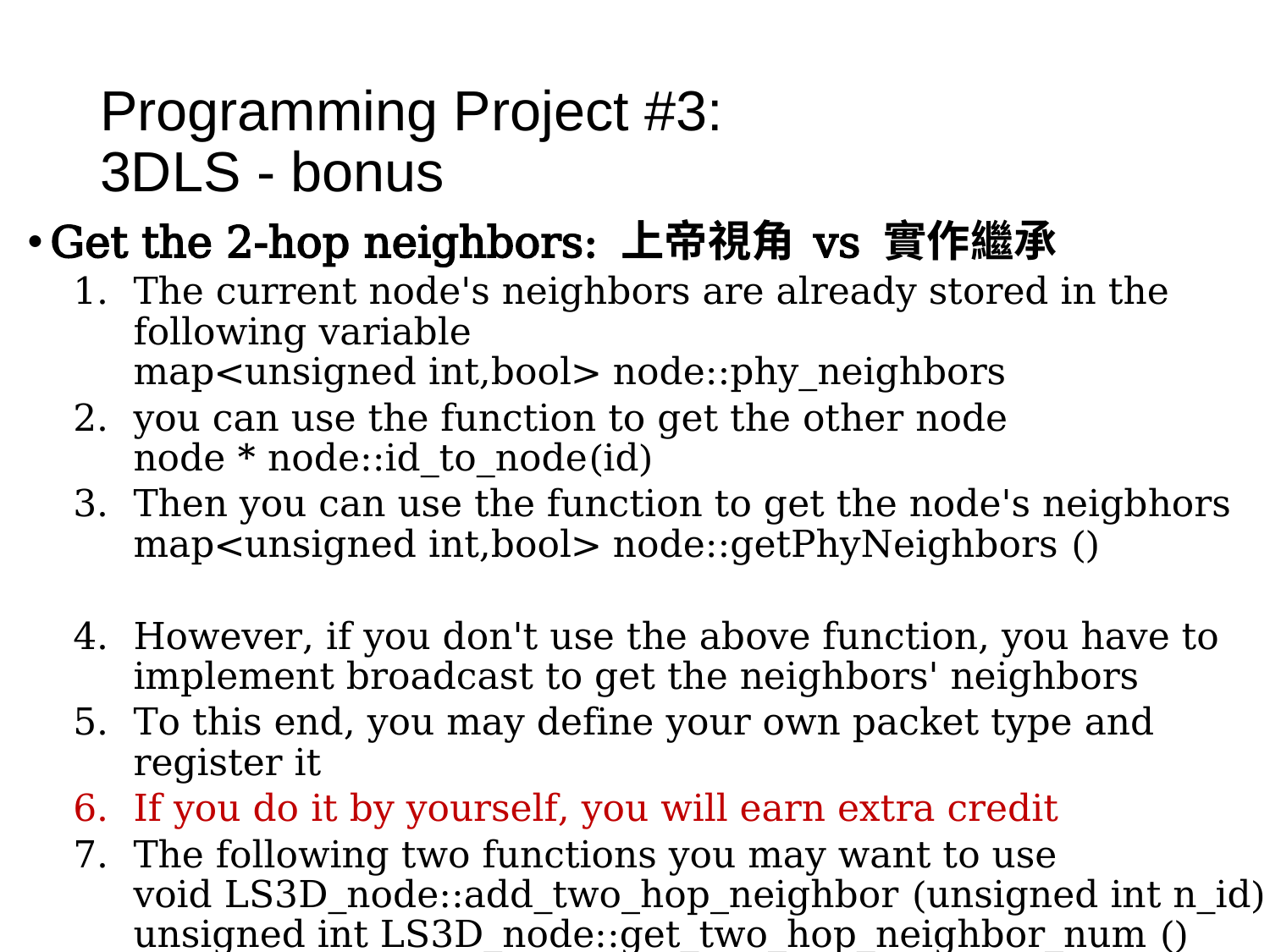

# Programming Project #3: 3DLS - bonus
Get the 2-hop neighbors: 上帝視角 vs 實作繼承
The current node's neighbors are already stored in the following variable
map<unsigned int,bool> node::phy_neighbors
you can use the function to get the other node
node * node::id_to_node(id)
Then you can use the function to get the node's neigbhors
map<unsigned int,bool> node::getPhyNeighbors ()

However, if you don't use the above function, you have to implement broadcast to get the neighbors' neighbors
To this end, you may define your own packet type and register it
If you do it by yourself, you will earn extra credit
The following two functions you may want to use
void LS3D_node::add_two_hop_neighbor (unsigned int n_id)
unsigned int LS3D_node::get_two_hop_neighbor_num ()